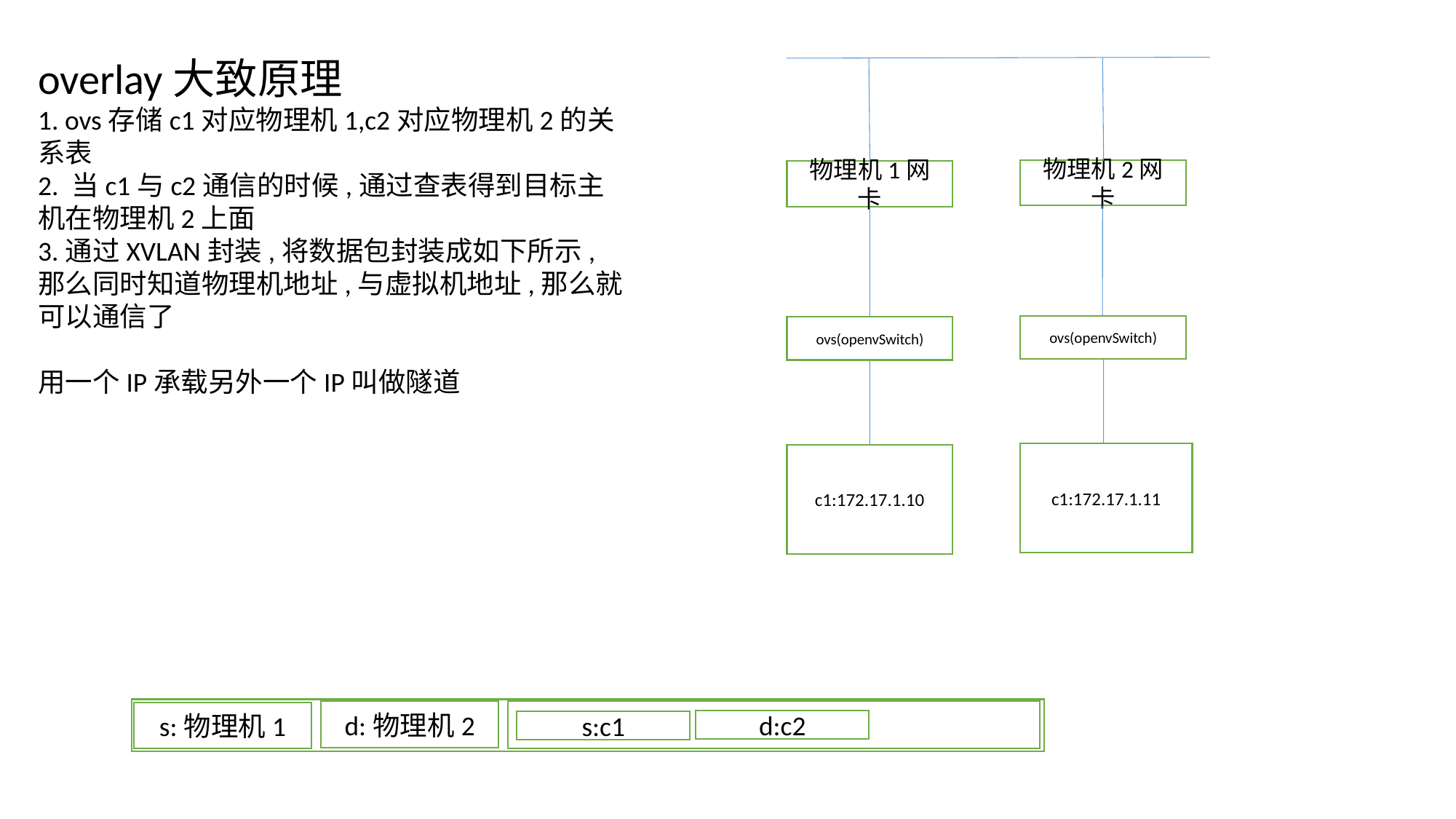

overlay大致原理
1. ovs存储c1对应物理机1,c2对应物理机2的关系表
2. 当c1与c2通信的时候,通过查表得到目标主机在物理机2上面
3.通过XVLAN封装,将数据包封装成如下所示,那么同时知道物理机地址,与虚拟机地址,那么就可以通信了

用一个IP承载另外一个IP叫做隧道

物理机2网卡
物理机1网卡
ovs(openvSwitch)
ovs(openvSwitch)
c1:172.17.1.11
c1:172.17.1.10

d:物理机2

s:物理机1
d:c2
s:c1